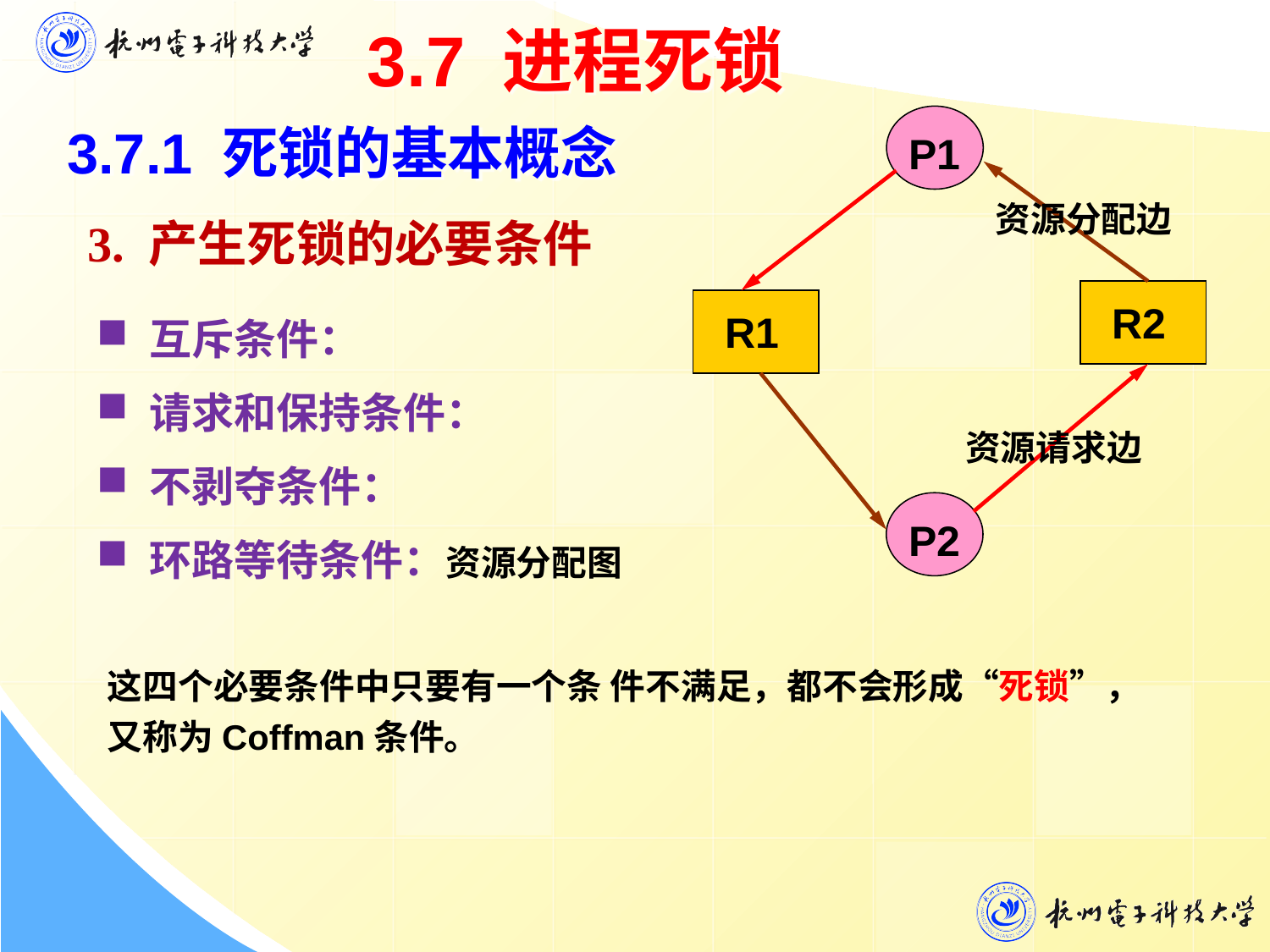

3.7 进程死锁

P1

资源分配边

R2
R1

资源请求边

P2
3.7.1 死锁的基本概念
3. 产生死锁的必要条件
 互斥条件：
 请求和保持条件：
 不剥夺条件：
 环路等待条件：资源分配图

这四个必要条件中只要有一个条 件不满足，都不会形成“死锁”，又称为Coffman条件。